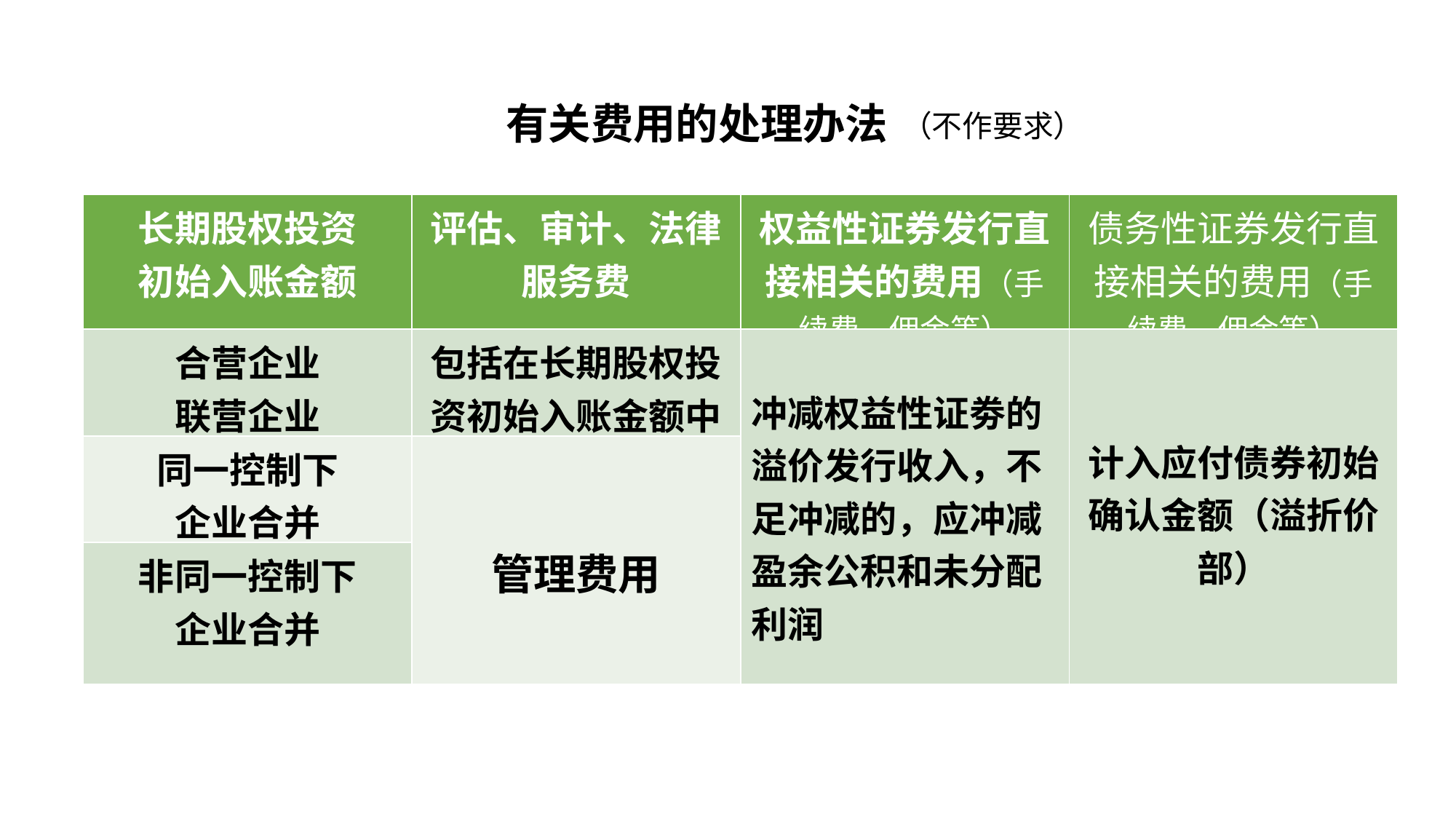

有关费用的处理办法
（不作要求）
| 长期股权投资 初始入账金额 | 评估、审计、法律服务费 | 权益性证券发行直接相关的费用（手续费、佣金等） | 债务性证券发行直接相关的费用（手续费、佣金等） |
| --- | --- | --- | --- |
| 合营企业 联营企业 | 包括在长期股权投资初始入账金额中 | 冲减权益性证劵的溢价发行收入，不足冲减的，应冲减盈余公积和未分配利润 | 计入应付债券初始确认金额（溢折价部） |
| 同一控制下 企业合并 | 管理费用 |  |  |
| 非同一控制下 企业合并 |  |  |  |